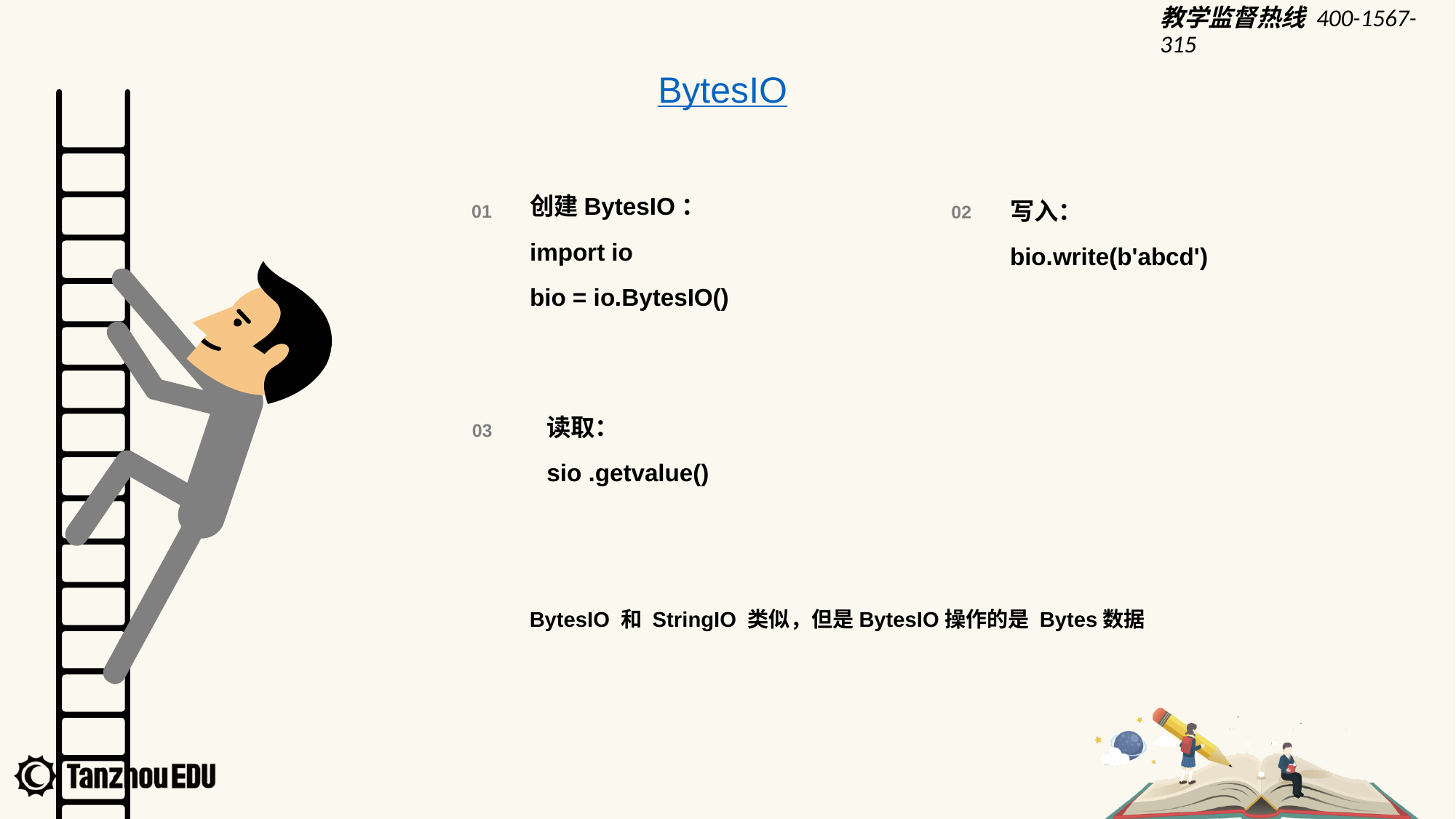

BytesIO

创建BytesIO：

import io

bio = io.BytesIO()
写入：

bio.write(b'abcd')
01
02
读取：

sio .getvalue()
03
BytesIO 和 StringIO 类似，但是BytesIO操作的是 Bytes数据